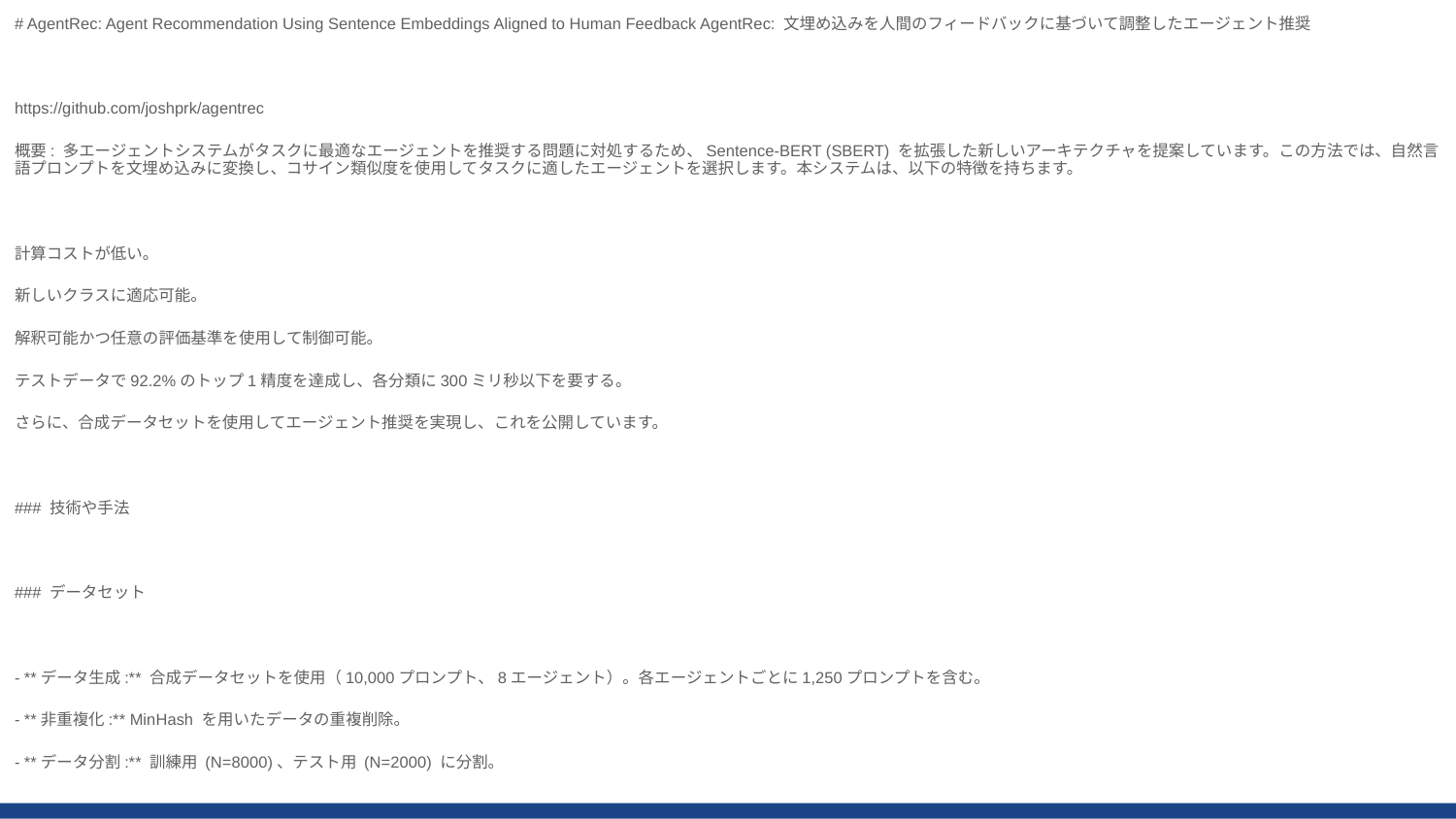

# AgentRec: Agent Recommendation Using Sentence Embeddings Aligned to Human Feedback AgentRec: 文埋め込みを人間のフィードバックに基づいて調整したエージェント推奨

https://github.com/joshprk/agentrec
概要: 多エージェントシステムがタスクに最適なエージェントを推奨する問題に対処するため、Sentence-BERT (SBERT) を拡張した新しいアーキテクチャを提案しています。この方法では、自然言語プロンプトを文埋め込みに変換し、コサイン類似度を使用してタスクに適したエージェントを選択します。本システムは、以下の特徴を持ちます。

計算コストが低い。
新しいクラスに適応可能。
解釈可能かつ任意の評価基準を使用して制御可能。
テストデータで92.2%のトップ1精度を達成し、各分類に300ミリ秒以下を要する。
さらに、合成データセットを使用してエージェント推奨を実現し、これを公開しています。

### 技術や手法

### データセット

- **データ生成:** 合成データセットを使用（10,000プロンプト、8エージェント）。各エージェントごとに1,250プロンプトを含む。
- **非重複化:** MinHash を用いたデータの重複削除。
- **データ分割:** 訓練用 (N=8000)、テスト用 (N=2000) に分割。

### アーキテクチャ

1. **文埋め込み生成:** SBERT を用いてプロンプトを埋め込みに変換。
2. **エージェント間の埋め込み距離最小化:** (anchor, positive, negative) トリプレットデータによる微調整を実施。
3. **スコア関数:** コサイン類似度を基に、p-平均スコアを算出。特にp=200で最適な精度を達成。
4. **強化学習 (RLHF):** 人間のフィードバックを取り入れた報酬モデルを使用。

### 合成プロンプト生成

- トップkサンプリング (k=50) とヌクレウスサンプリング (p=0.95) を採用。
- 繰り返しペナルティと温度設定で多様性を確保。

---

### 使用用途

この研究の成果は以下に適用可能です：

- **マルチエージェントシステム:** タスクに適したエージェントを自動的に選択。
- **自然言語処理 (NLP):** LLMの補助的タスクに活用。
- **実行効率:** 他のシステムに比べ高速で軽量。

---

### 次に読むべき論文

1. [Sentence-BERT: Sentence Embeddings using Siamese BERT-Networks](https://arxiv.org/abs/1908.10084)
2. [Training Language Models to Follow Instructions with Human Feedback](https://arxiv.org/abs/2203.02155)
3. [Retrieval-Augmented Generation for Knowledge-Intensive NLP Tasks](https://arxiv.org/abs/2005.11401)